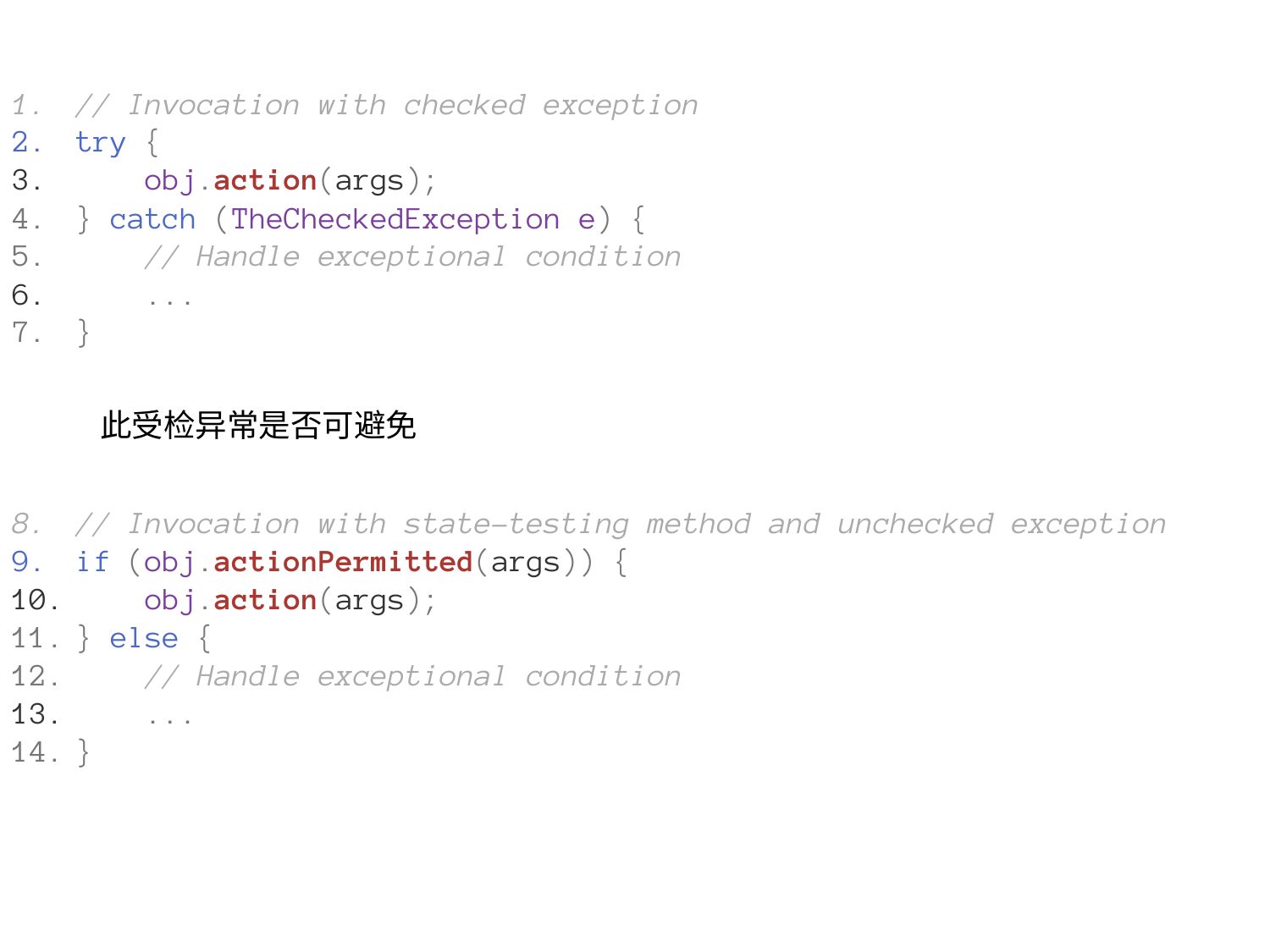

// Invocation with checked exception
try {
    obj.action(args);
} catch (TheCheckedException e) {
    // Handle exceptional condition
    ...
}

// Invocation with state-testing method and unchecked exception
if (obj.actionPermitted(args)) {
    obj.action(args);
} else {
    // Handle exceptional condition
    ...
}

此受检异常是否可避免